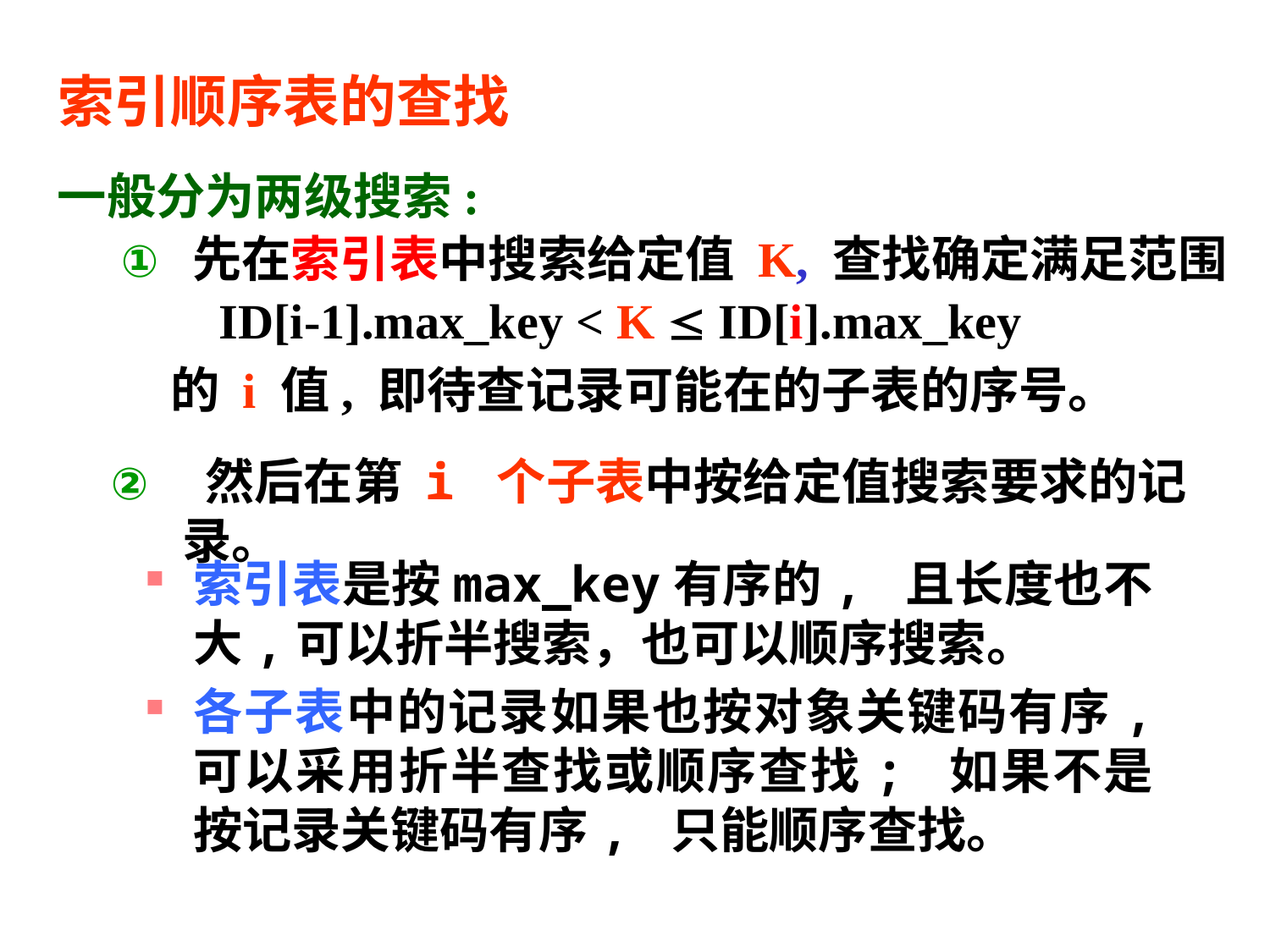

索引顺序表的查找
一般分为两级搜索:
先在索引表中搜索给定值 K, 查找确定满足范围
        ID[i-1].max_key < K ≤ ID[i].max_key
         的 i 值, 即待查记录可能在的子表的序号。

 然后在第 i 个子表中按给定值搜索要求的记录。
索引表是按max_key有序的, 且长度也不大,可以折半搜索，也可以顺序搜索。
各子表中的记录如果也按对象关键码有序, 可以采用折半查找或顺序查找; 如果不是按记录关键码有序, 只能顺序查找。